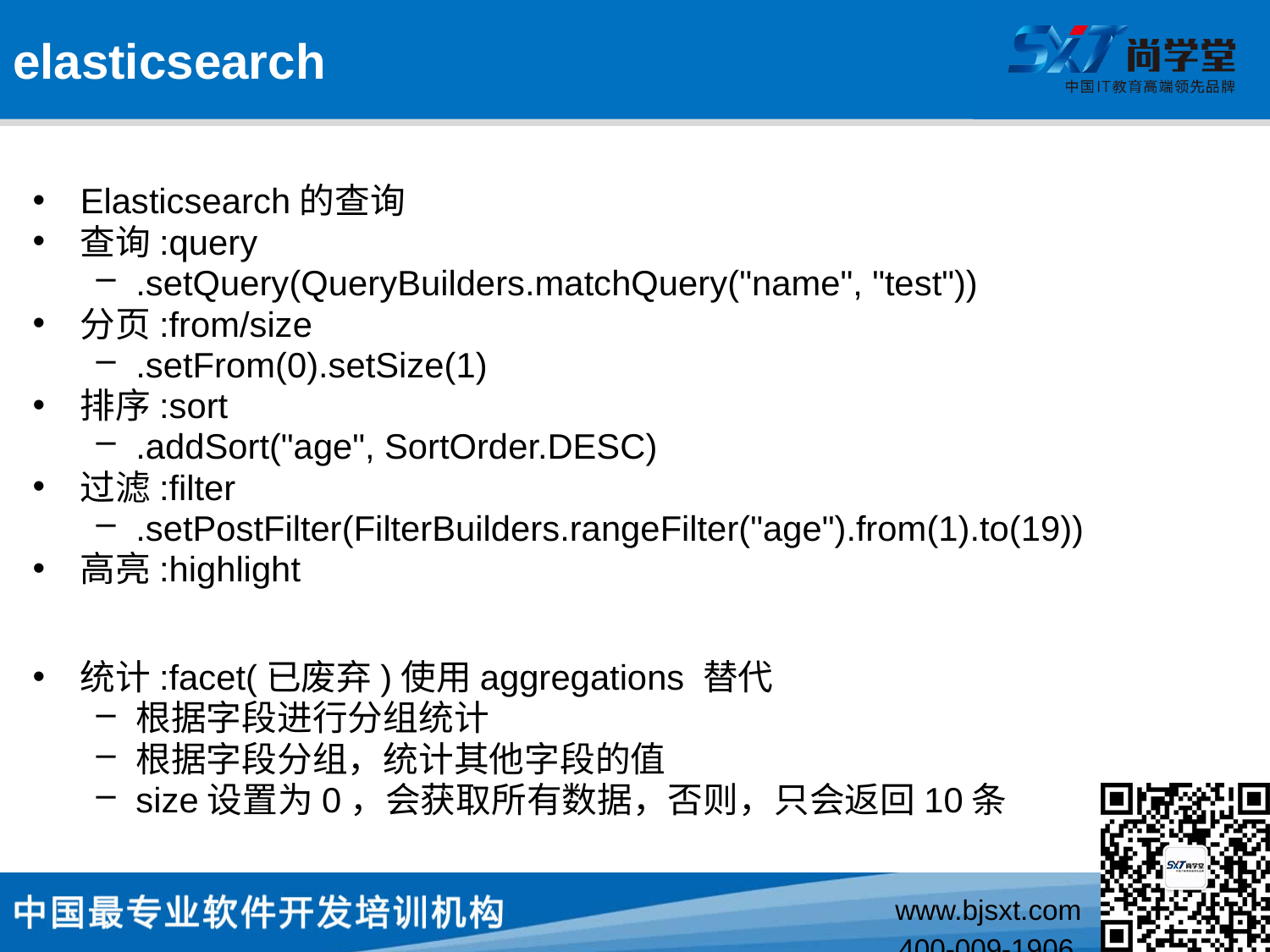

# elasticsearch
Elasticsearch的查询
查询:query
.setQuery(QueryBuilders.matchQuery("name", "test"))
分页:from/size
.setFrom(0).setSize(1)
排序:sort
.addSort("age", SortOrder.DESC)
过滤:filter
.setPostFilter(FilterBuilders.rangeFilter("age").from(1).to(19))
高亮:highlight

统计:facet(已废弃)使用aggregations 替代
根据字段进行分组统计
根据字段分组，统计其他字段的值
size设置为0，会获取所有数据，否则，只会返回10条